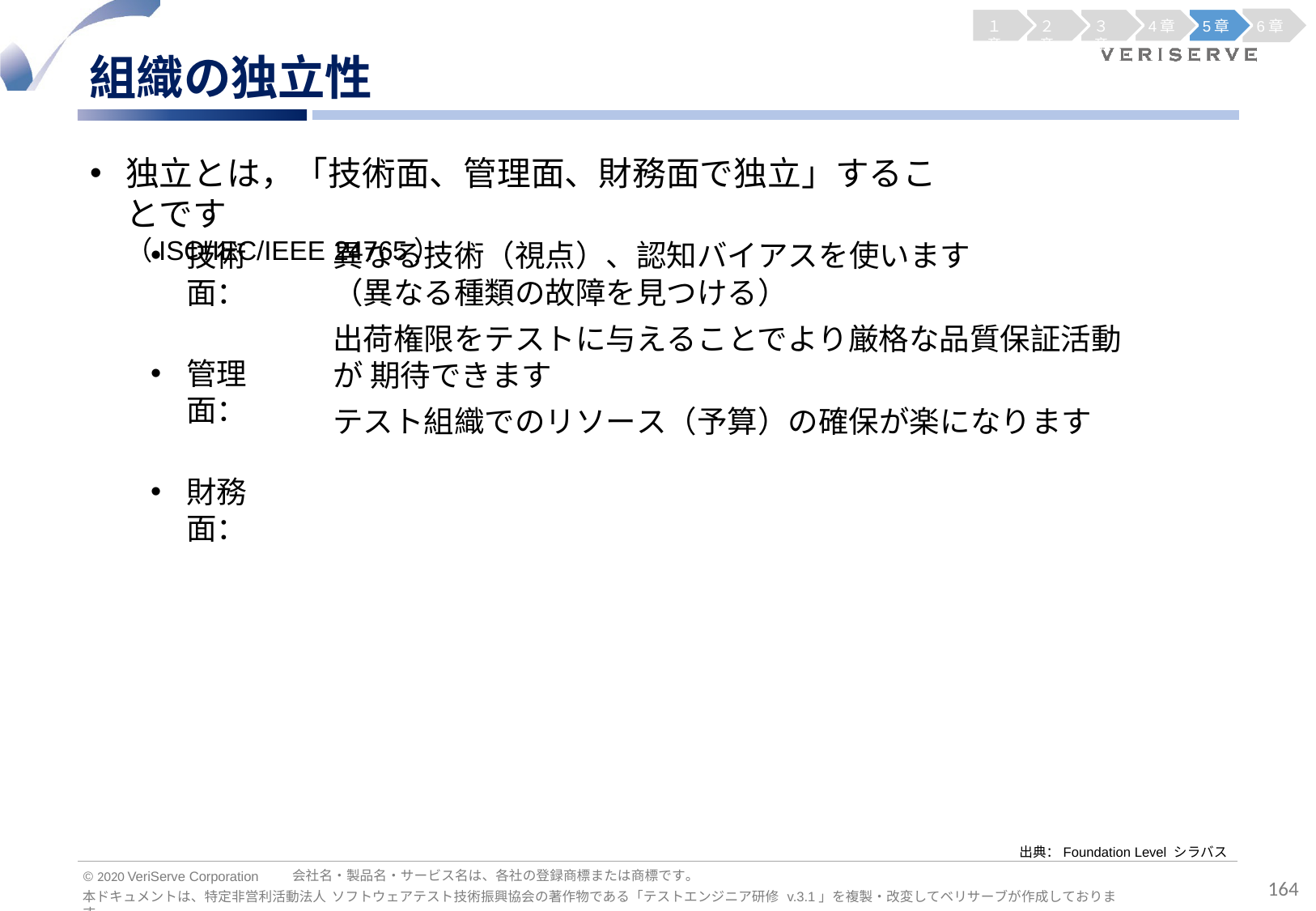

１章
２章
３章
4章
5章
6章
組織の独立性

独立とは，「技術面、管理面、財務面で独立」することです
（ISO/IEC/IEEE 24765）
技術面：

管理面：

財務面：
異なる技術（視点）、認知バイアスを使います
（異なる種類の故障を見つける）
出荷権限をテストに与えることでより厳格な品質保証活動が 期待できます
テスト組織でのリソース（予算）の確保が楽になります
出典：Foundation Level シラバス
会社名・製品名・サービス名は、各社の登録商標または商標です。
© 2020 VeriServe Corporation
164
本ドキュメントは、特定非営利活動法人 ソフトウェアテスト技術振興協会の著作物である「テストエンジニア研修 v.3.1」を複製・改変してベリサーブが作成しております。